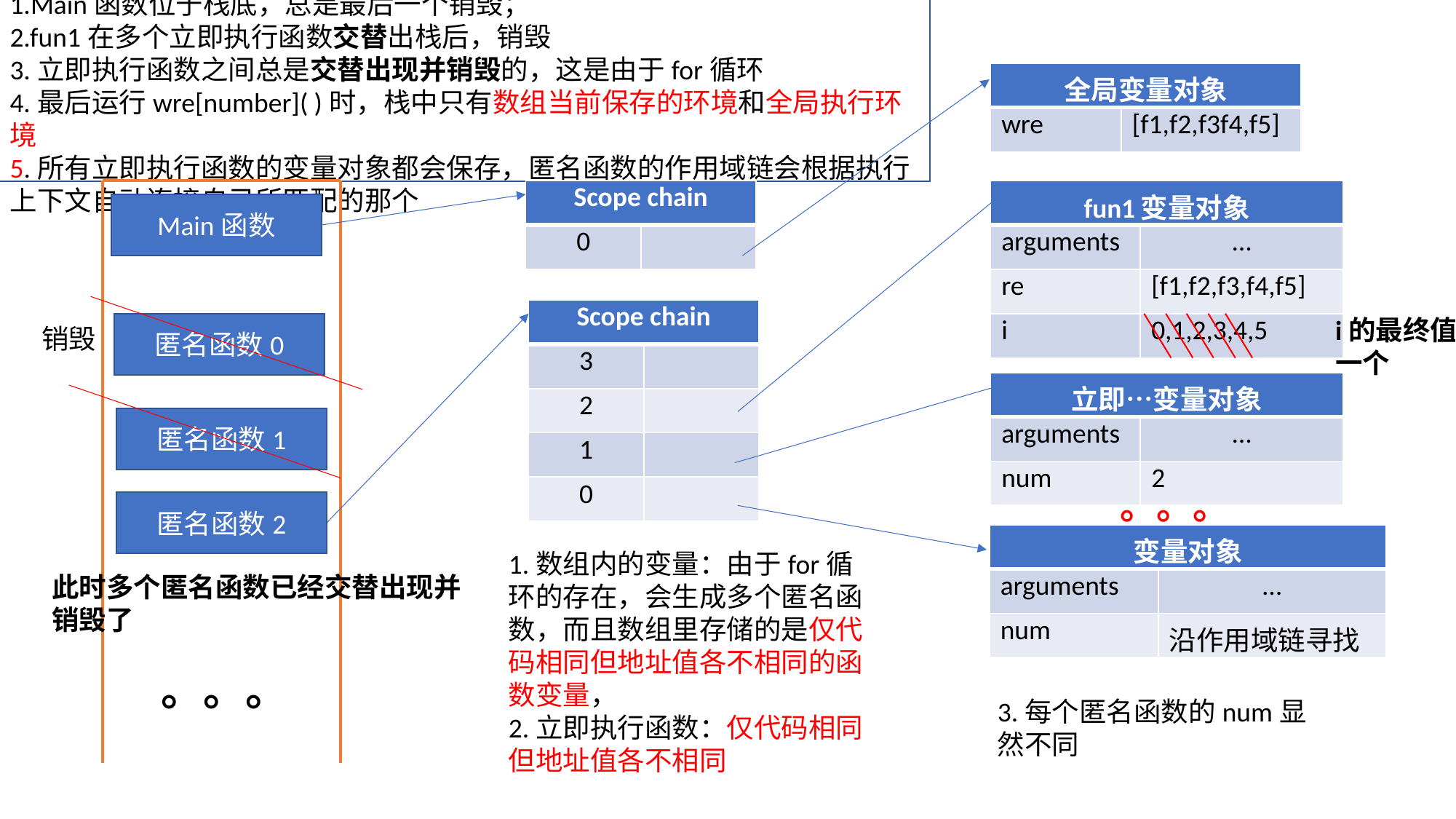

1.Main函数位于栈底，总是最后一个销毁；
2.fun1在多个立即执行函数交替出栈后，销毁
3.立即执行函数之间总是交替出现并销毁的，这是由于for循环
4.最后运行wre[number]( )时，栈中只有数组当前保存的环境和全局执行环境
5.所有立即执行函数的变量对象都会保存，匿名函数的作用域链会根据执行上下文自动连接自己所匹配的那个

| 全局变量对象 |  |
| --- | --- |
| wre | [f1,f2,f3f4,f5] |
| Scope chain |  |
| --- | --- |
| 0 |  |
| fun1变量对象 |  |
| --- | --- |
| arguments | … |
| re | [f1,f2,f3,f4,f5] |
| i | 0,1,2,3,4,5 |
Main函数
| Scope chain |  |
| --- | --- |
| 3 |  |
| 2 |  |
| 1 |  |
| 0 |  |
i的最终值只有一个
匿名函数0
销毁
| 立即…变量对象 |  |
| --- | --- |
| arguments | … |
| num | 2 |
匿名函数1
。。。
匿名函数2
| 变量对象 |  |
| --- | --- |
| arguments | … |
| num | 沿作用域链寻找 |
1.数组内的变量：由于for循环的存在，会生成多个匿名函数，而且数组里存储的是仅代码相同但地址值各不相同的函数变量，
2.立即执行函数：仅代码相同但地址值各不相同
此时多个匿名函数已经交替出现并销毁了
。。。
3.每个匿名函数的num显然不同